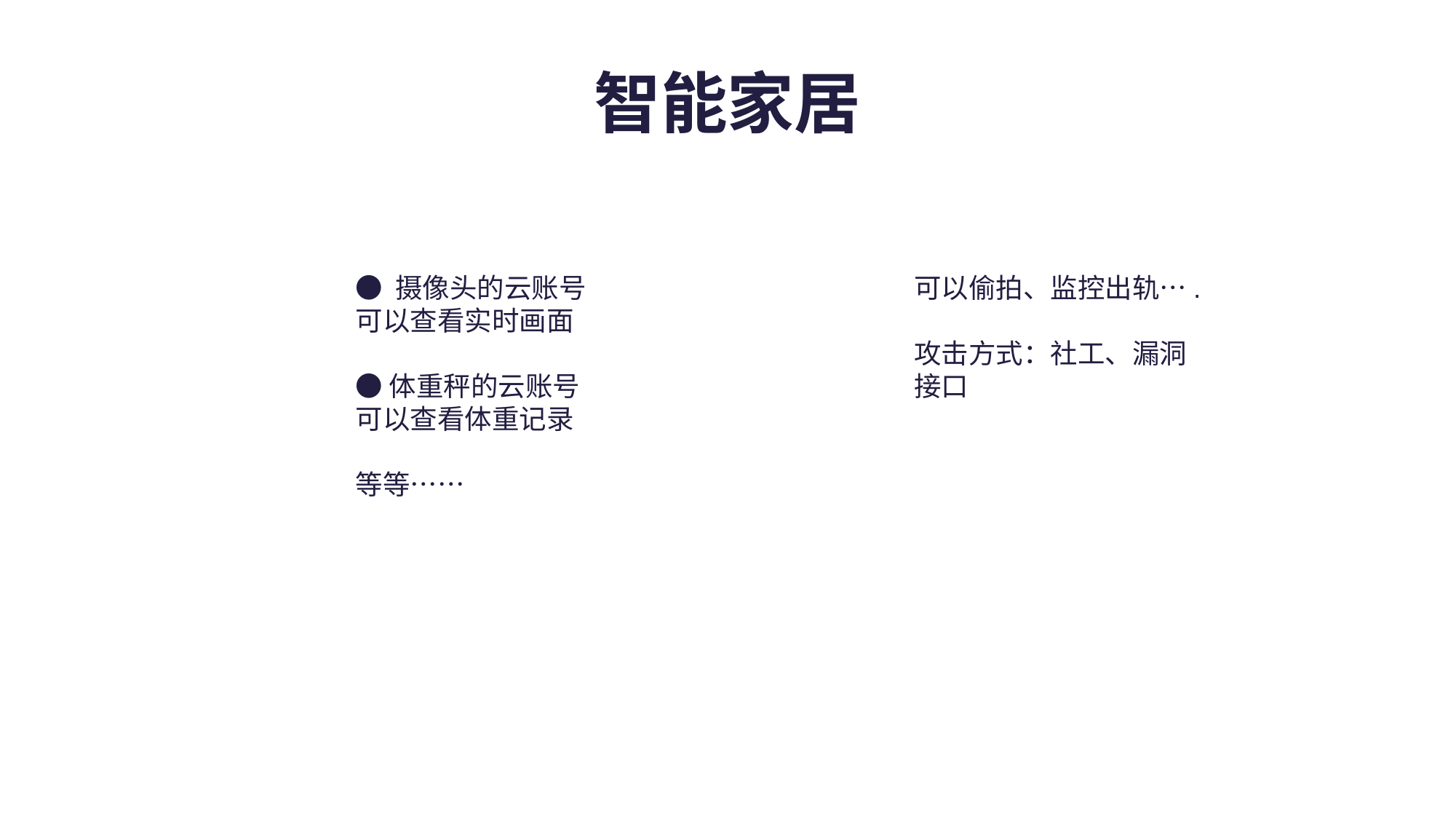

# 智能家居
● 摄像头的云账号可以查看实时画面

●体重秤的云账号可以查看体重记录

等等……
可以偷拍、监控出轨….

攻击方式：社工、漏洞接口